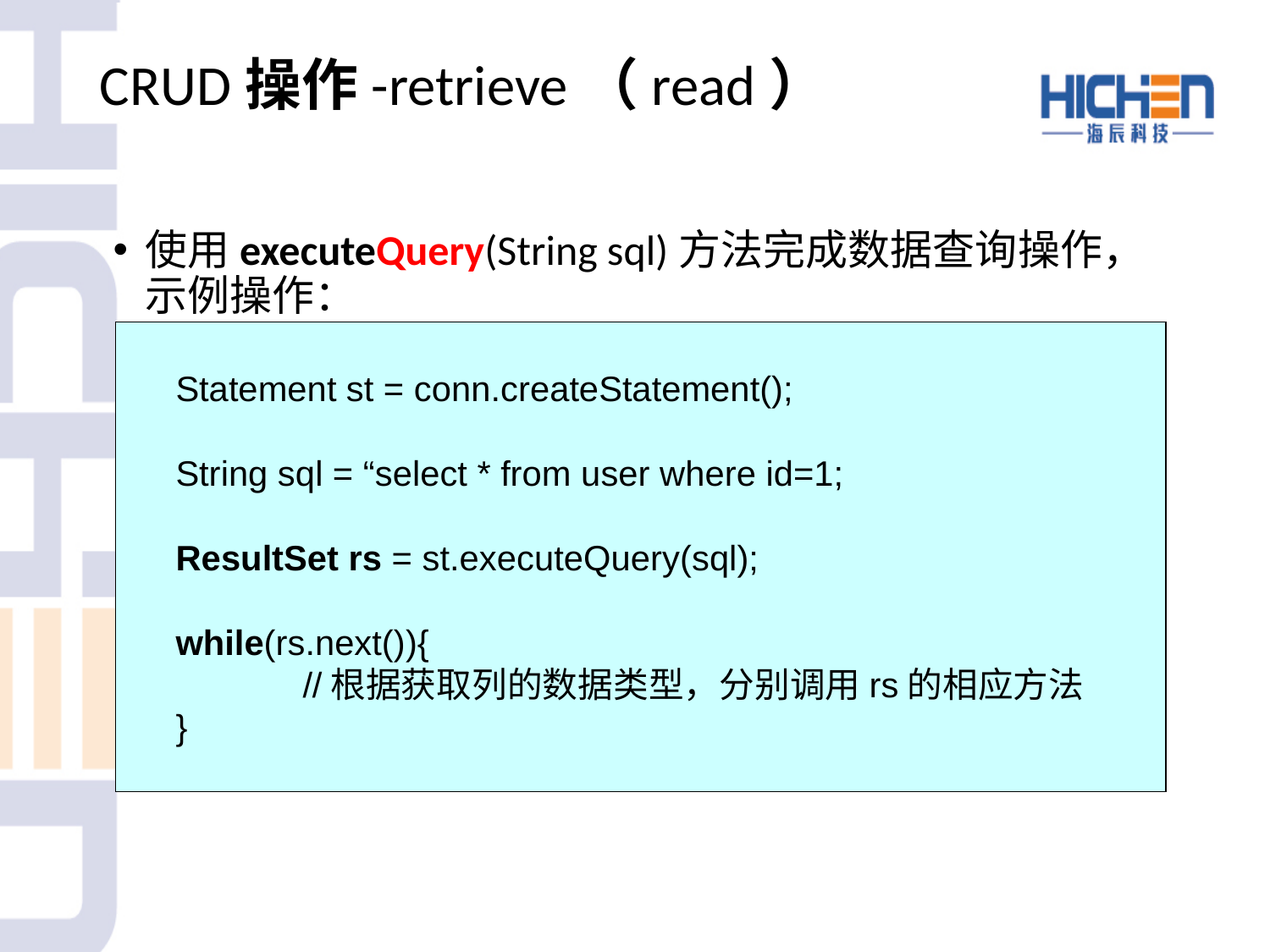

# CRUD操作-retrieve（read）
使用executeQuery(String sql)方法完成数据查询操作，示例操作：

	Statement st = conn.createStatement();

	String sql = “select * from user where id=1;

	ResultSet rs = st.executeQuery(sql);

	while(rs.next()){
		//根据获取列的数据类型，分别调用rs的相应方法
	}